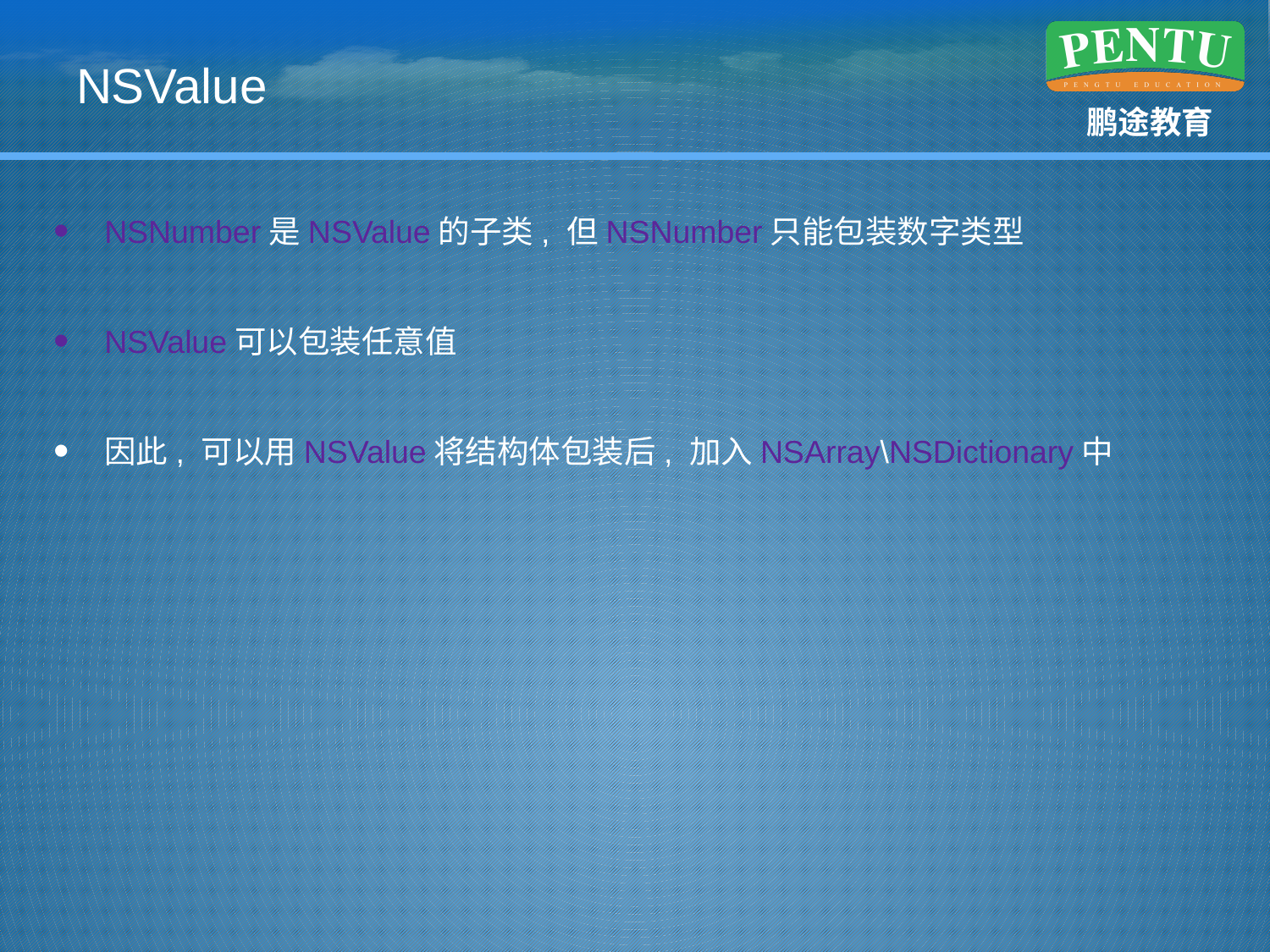

# NSValue
NSNumber是NSValue的子类, 但NSNumber只能包装数字类型

NSValue可以包装任意值

因此, 可以用NSValue将结构体包装后, 加入NSArray\NSDictionary中